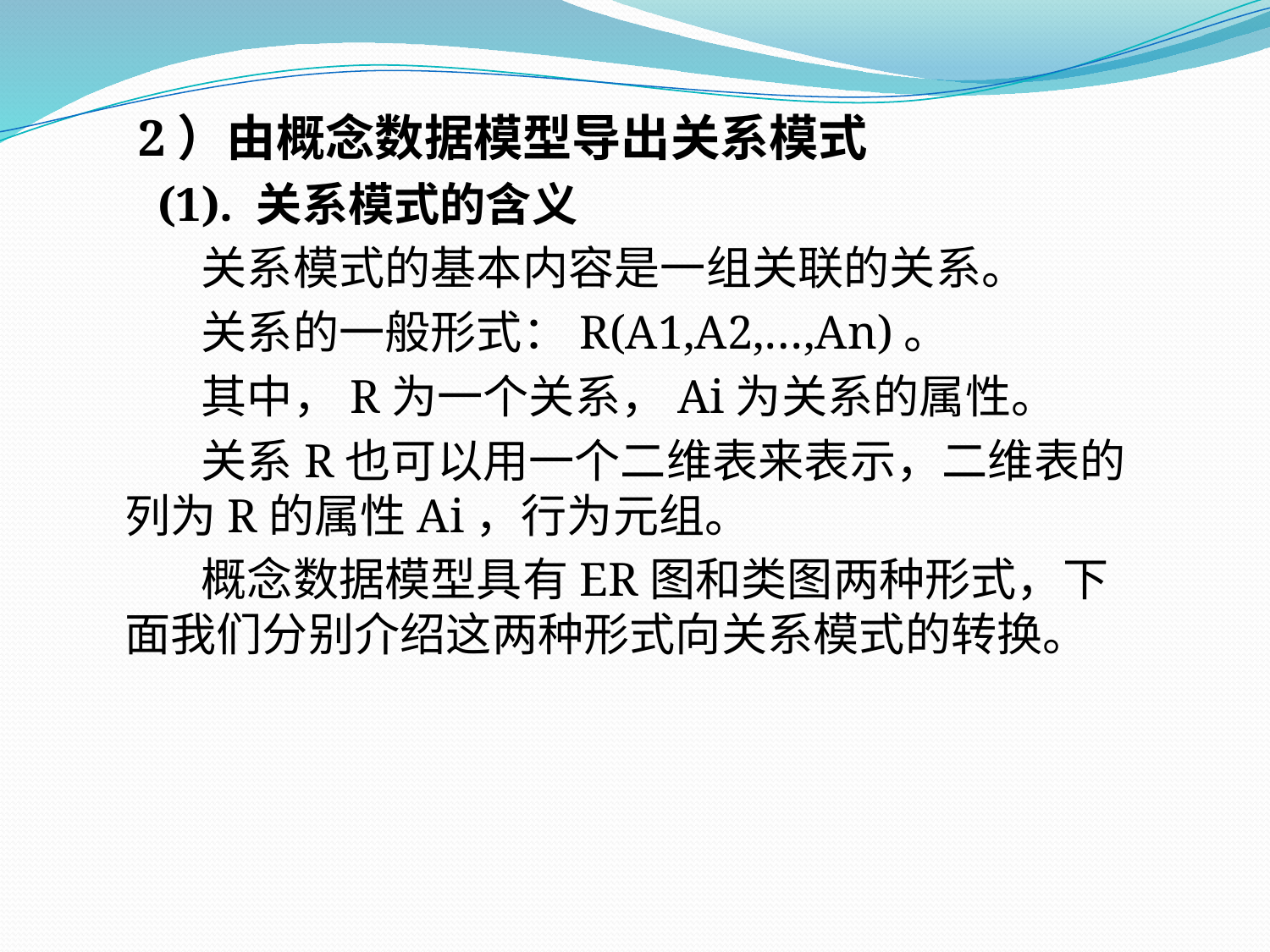

2）由概念数据模型导出关系模式
      (1). 关系模式的含义
          关系模式的基本内容是一组关联的关系。
          关系的一般形式：R(A1,A2,…,An)。
          其中，R为一个关系，Ai为关系的属性。
          关系R也可以用一个二维表来表示，二维表的列为R的属性Ai，行为元组。
          概念数据模型具有ER图和类图两种形式，下面我们分别介绍这两种形式向关系模式的转换。